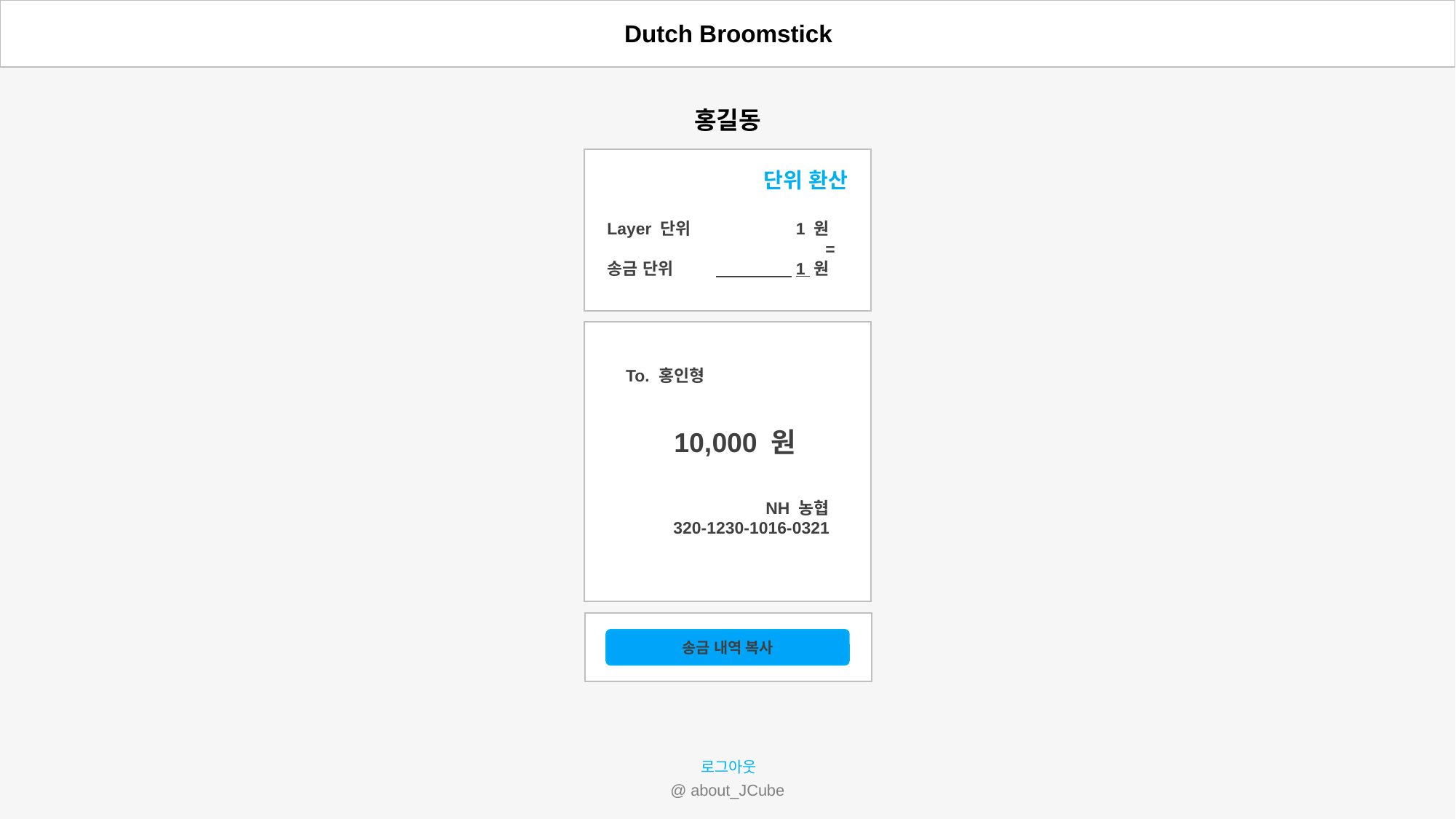

Dutch Broomstick
홍길동

단위 환산

Layer 단위 	                1 원
		=
송금 단위	                1 원

To. 홍인형

  10,000 원

NH 농협
320-1230-1016-0321

송금 내역 복사
로그아웃
@ about_JCube